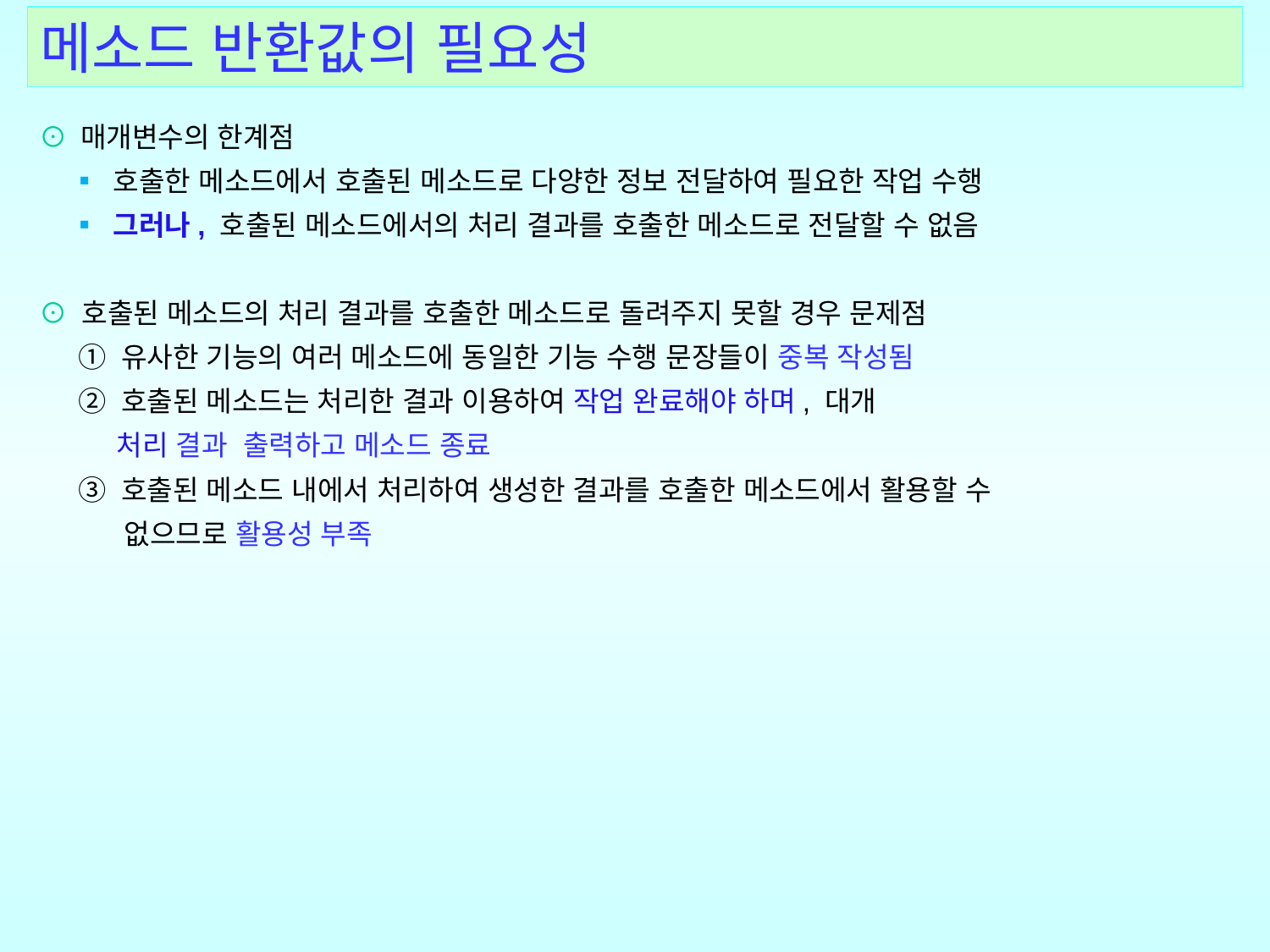

메소드 반환값의 필요성
⊙ 매개변수의 한계점
    ▪ 호출한 메소드에서 호출된 메소드로 다양한 정보 전달하여 필요한 작업 수행
    ▪ 그러나, 호출된 메소드에서의 처리 결과를 호출한 메소드로 전달할 수 없음

⊙ 호출된 메소드의 처리 결과를 호출한 메소드로 돌려주지 못할 경우 문제점
     ① 유사한 기능의 여러 메소드에 동일한 기능 수행 문장들이 중복 작성됨
     ② 호출된 메소드는 처리한 결과 이용하여 작업 완료해야 하며, 대개
         처리 결과  출력하고 메소드 종료
     ③ 호출된 메소드 내에서 처리하여 생성한 결과를 호출한 메소드에서 활용할 수
          없으므로 활용성 부족